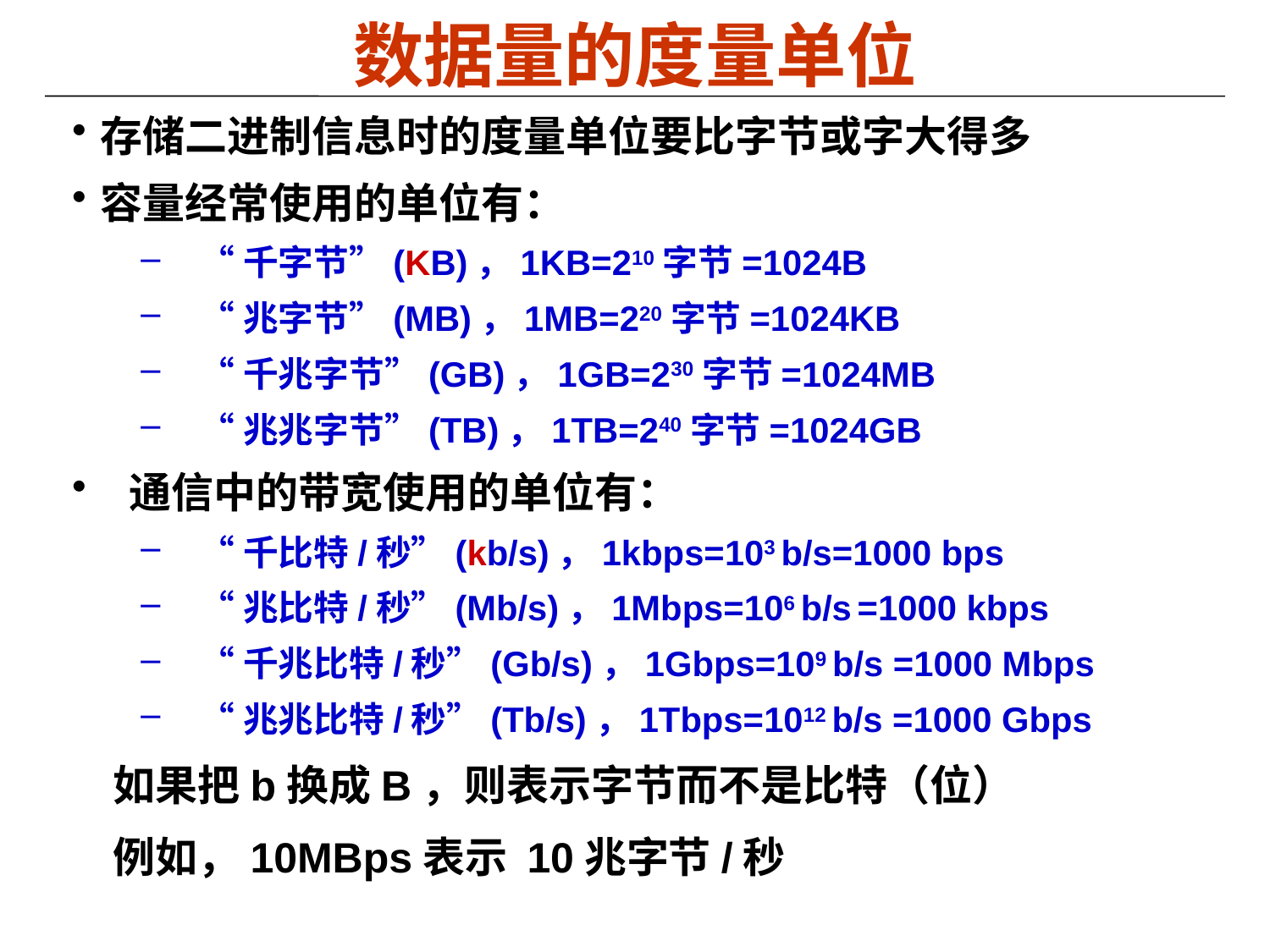

数据量的度量单位
存储二进制信息时的度量单位要比字节或字大得多
容量经常使用的单位有：
    “千字节”(KB)，1KB=210字节=1024B
    “兆字节”(MB)，1MB=220字节=1024KB
    “千兆字节”(GB)，1GB=230字节=1024MB
    “兆兆字节”(TB)，1TB=240字节=1024GB
  通信中的带宽使用的单位有：
    “千比特/秒”(kb/s)，1kbps=103 b/s=1000 bps
    “兆比特/秒”(Mb/s)，1Mbps=106 b/s =1000 kbps
    “千兆比特/秒”(Gb/s)，1Gbps=109 b/s =1000 Mbps
    “兆兆比特/秒”(Tb/s)，1Tbps=1012 b/s =1000 Gbps
如果把b换成B，则表示字节而不是比特（位）
例如，10MBps表示 10兆字节/秒